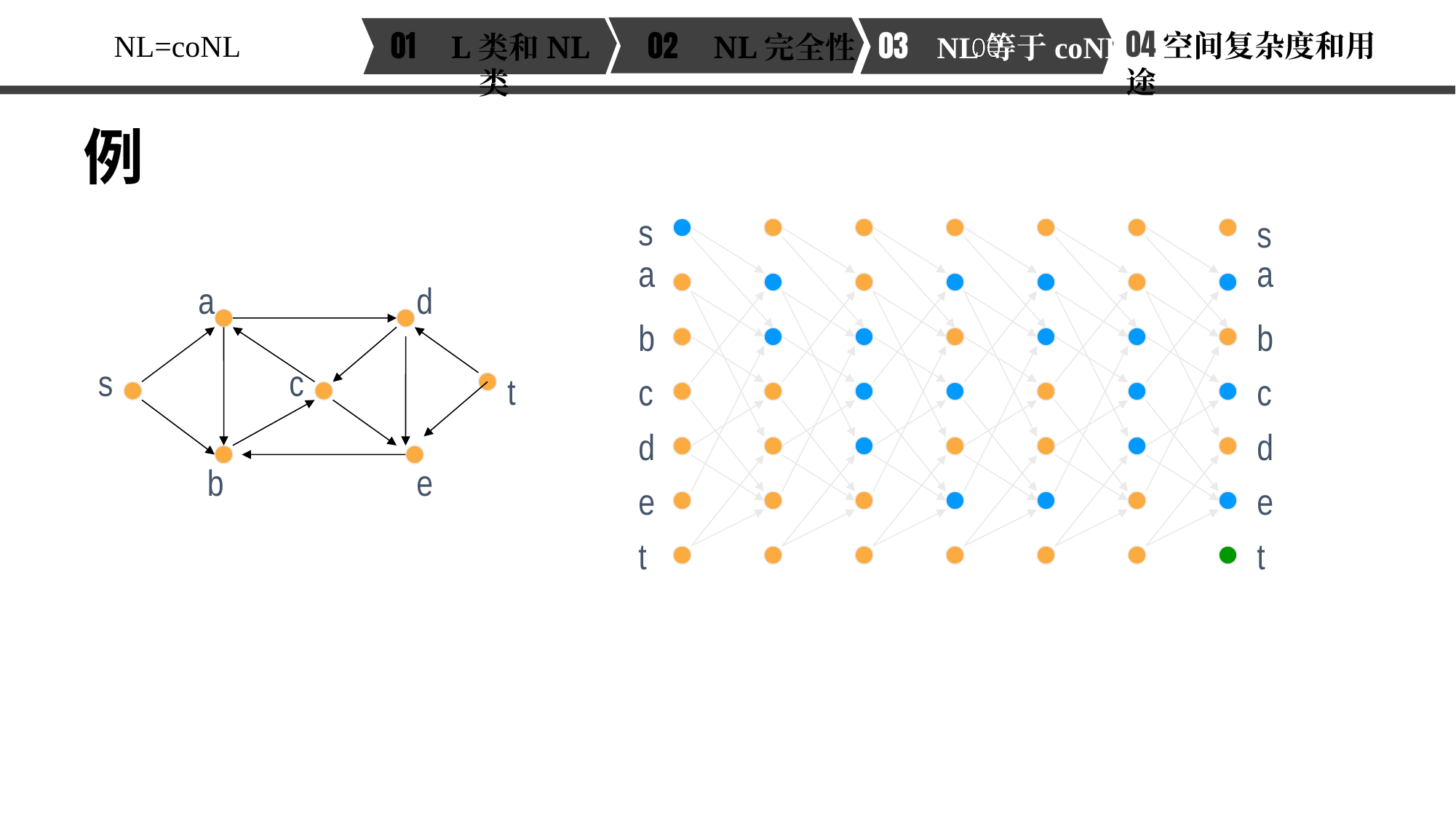

00

NL=coNL
04空间复杂度和用途
01     L类和NL类
02     NL完全性
03    NL等于coNL

例
s
s

a
a
a
d

c
t

b

e
s

b
b

c
c

d
d

e
e

t
t